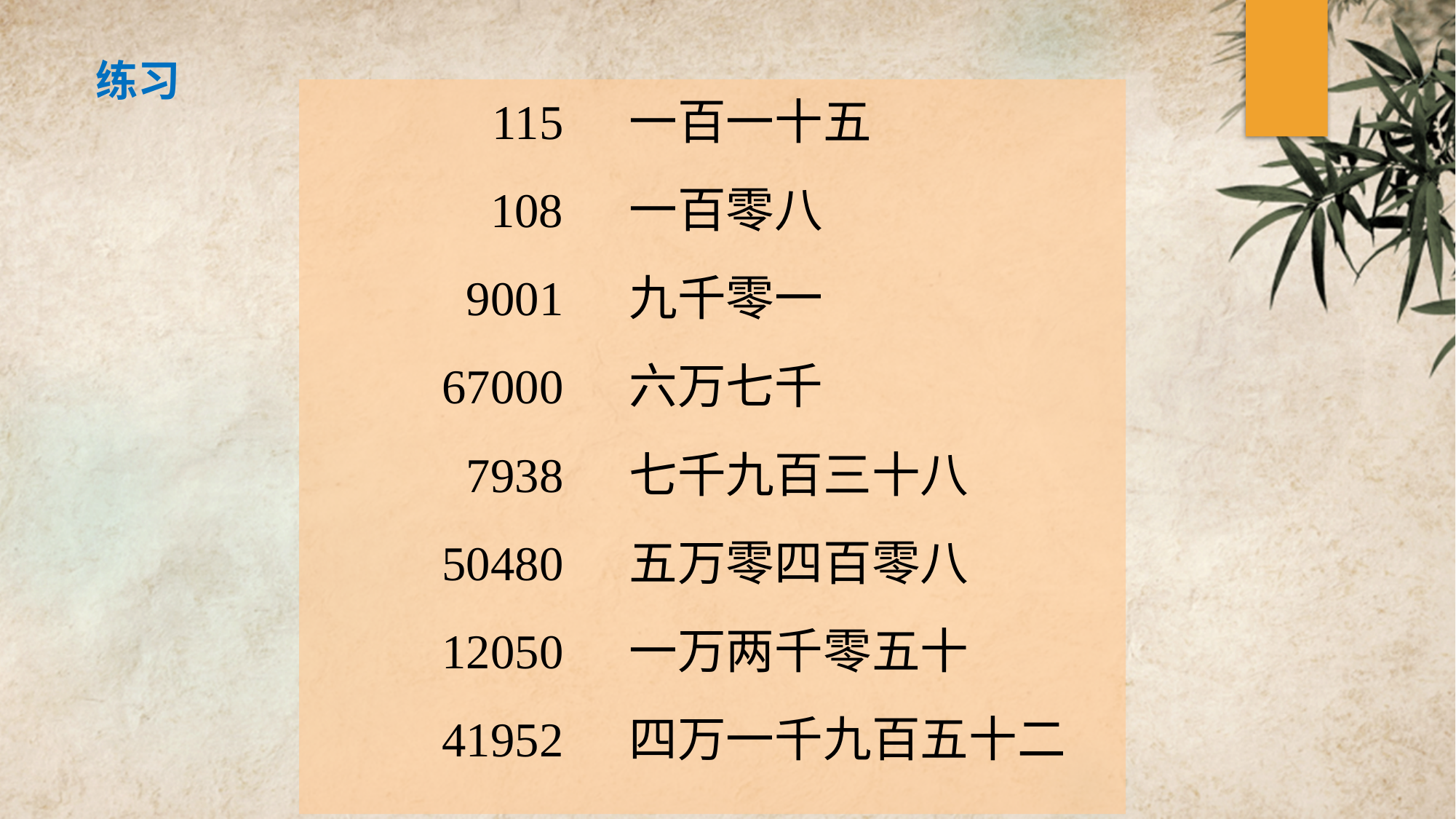

练习
一百一十五
一百零八
九千零一
六万七千
七千九百三十八
五万零四百零八
一万两千零五十
四万一千九百五十二

115
108
9001
67000
7938
50480
12050
41952